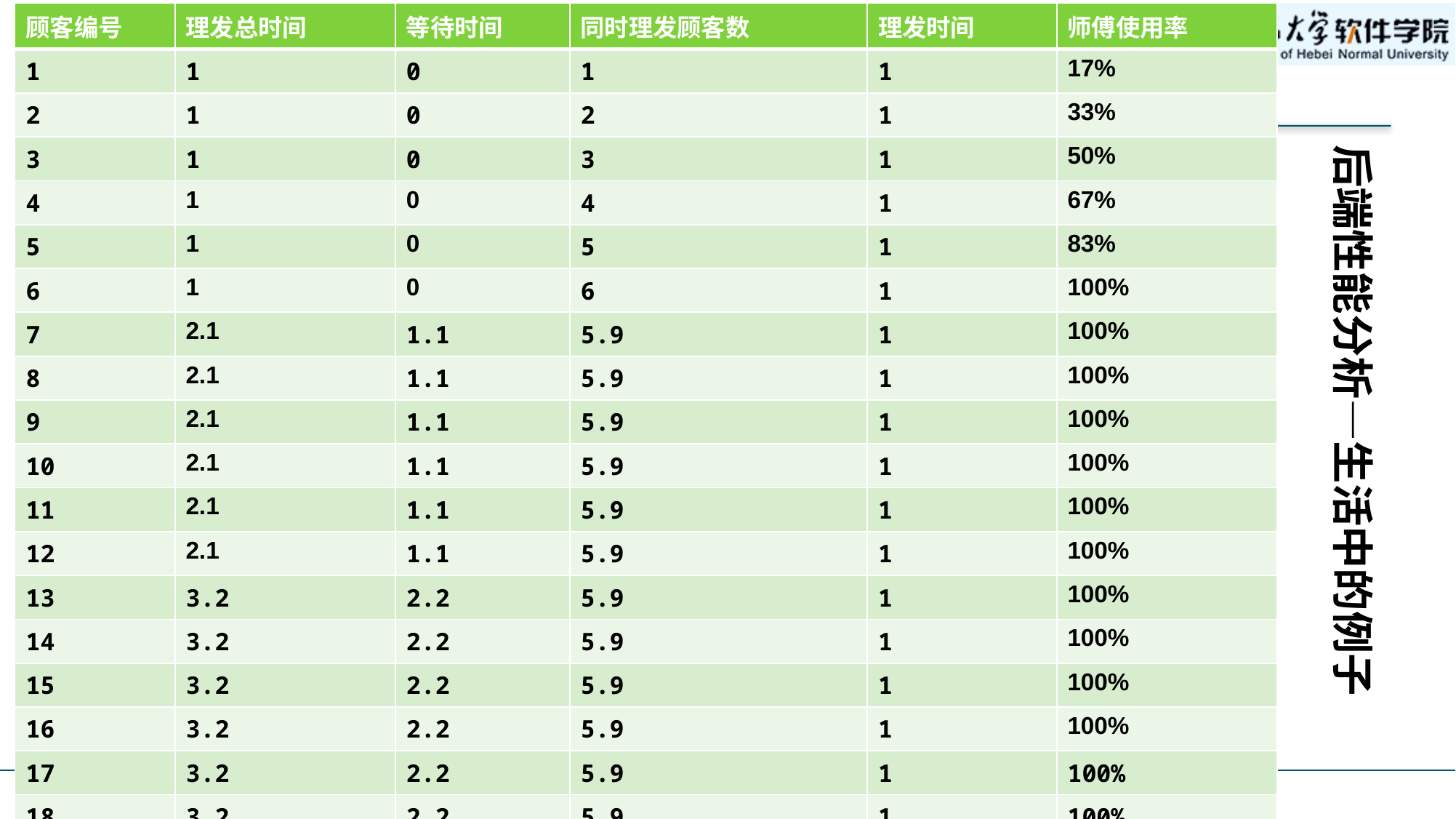

| 顾客编号 | 理发总时间 | 等待时间 | 同时理发顾客数 | 理发时间 | 师傅使用率 |
| --- | --- | --- | --- | --- | --- |
| 1 | 1 | 0 | 1 | 1 | 17% |
| 2 | 1 | 0 | 2 | 1 | 33% |
| 3 | 1 | 0 | 3 | 1 | 50% |
| 4 | 1 | 0 | 4 | 1 | 67% |
| 5 | 1 | 0 | 5 | 1 | 83% |
| 6 | 1 | 0 | 6 | 1 | 100% |
| 7 | 2.1 | 1.1 | 5.9 | 1 | 100% |
| 8 | 2.1 | 1.1 | 5.9 | 1 | 100% |
| 9 | 2.1 | 1.1 | 5.9 | 1 | 100% |
| 10 | 2.1 | 1.1 | 5.9 | 1 | 100% |
| 11 | 2.1 | 1.1 | 5.9 | 1 | 100% |
| 12 | 2.1 | 1.1 | 5.9 | 1 | 100% |
| 13 | 3.2 | 2.2 | 5.9 | 1 | 100% |
| 14 | 3.2 | 2.2 | 5.9 | 1 | 100% |
| 15 | 3.2 | 2.2 | 5.9 | 1 | 100% |
| 16 | 3.2 | 2.2 | 5.9 | 1 | 100% |
| 17 | 3.2 | 2.2 | 5.9 | 1 | 100% |
| 18 | 3.2 | 2.2 | 5.9 | 1 | 100% |
| 19 | / | / | 5.9 | / | / |
后端性能分析—生活中的例子